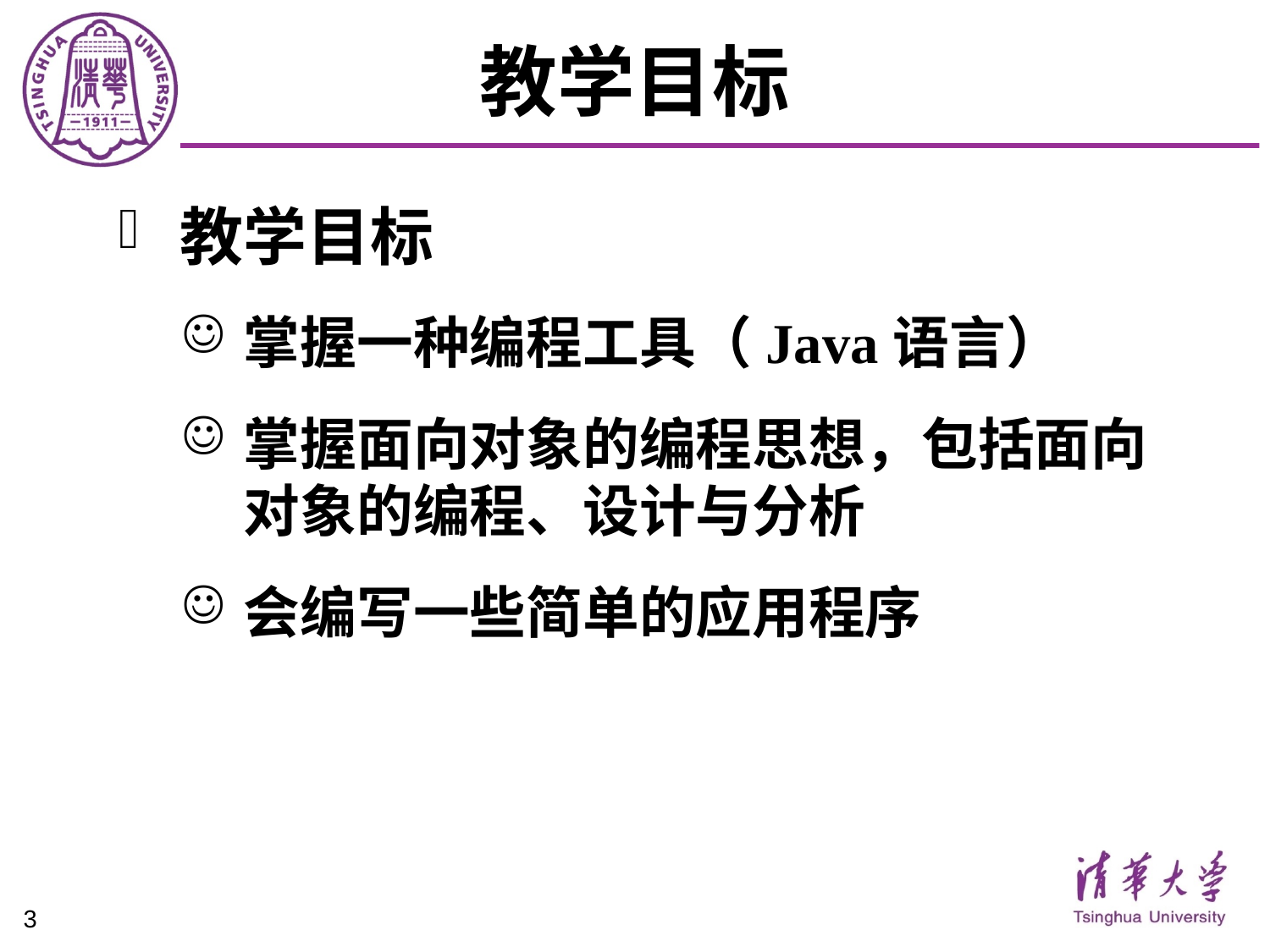

# 教学目标
教学目标
掌握一种编程工具（Java语言）
掌握面向对象的编程思想，包括面向对象的编程、设计与分析
会编写一些简单的应用程序
3